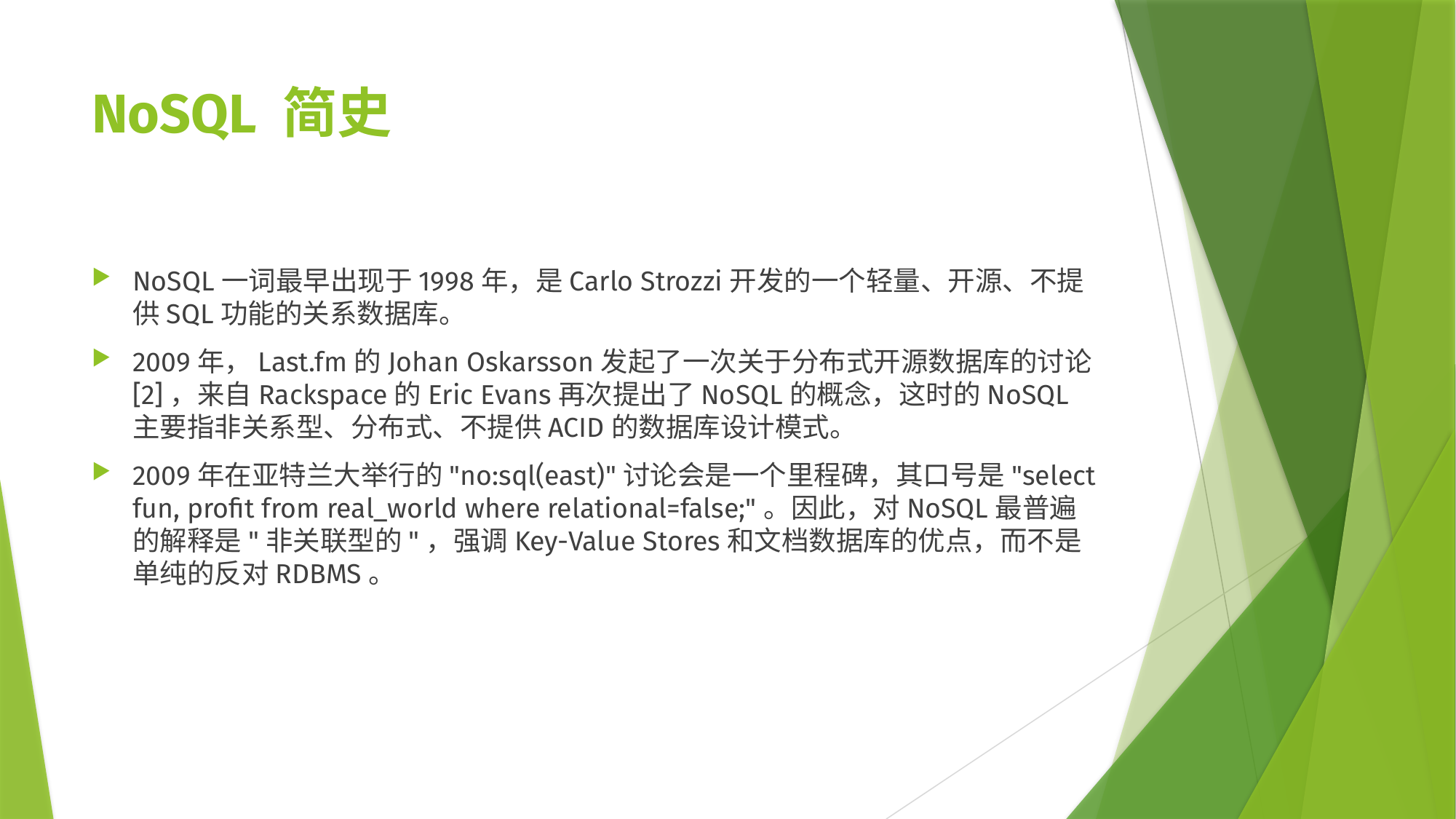

# NoSQL 简史
NoSQL一词最早出现于1998年，是Carlo Strozzi开发的一个轻量、开源、不提供SQL功能的关系数据库。
2009年，Last.fm的Johan Oskarsson发起了一次关于分布式开源数据库的讨论[2]，来自Rackspace的Eric Evans再次提出了NoSQL的概念，这时的NoSQL主要指非关系型、分布式、不提供ACID的数据库设计模式。
2009年在亚特兰大举行的"no:sql(east)"讨论会是一个里程碑，其口号是"select fun, profit from real_world where relational=false;"。因此，对NoSQL最普遍的解释是"非关联型的"，强调Key-Value Stores和文档数据库的优点，而不是单纯的反对RDBMS。